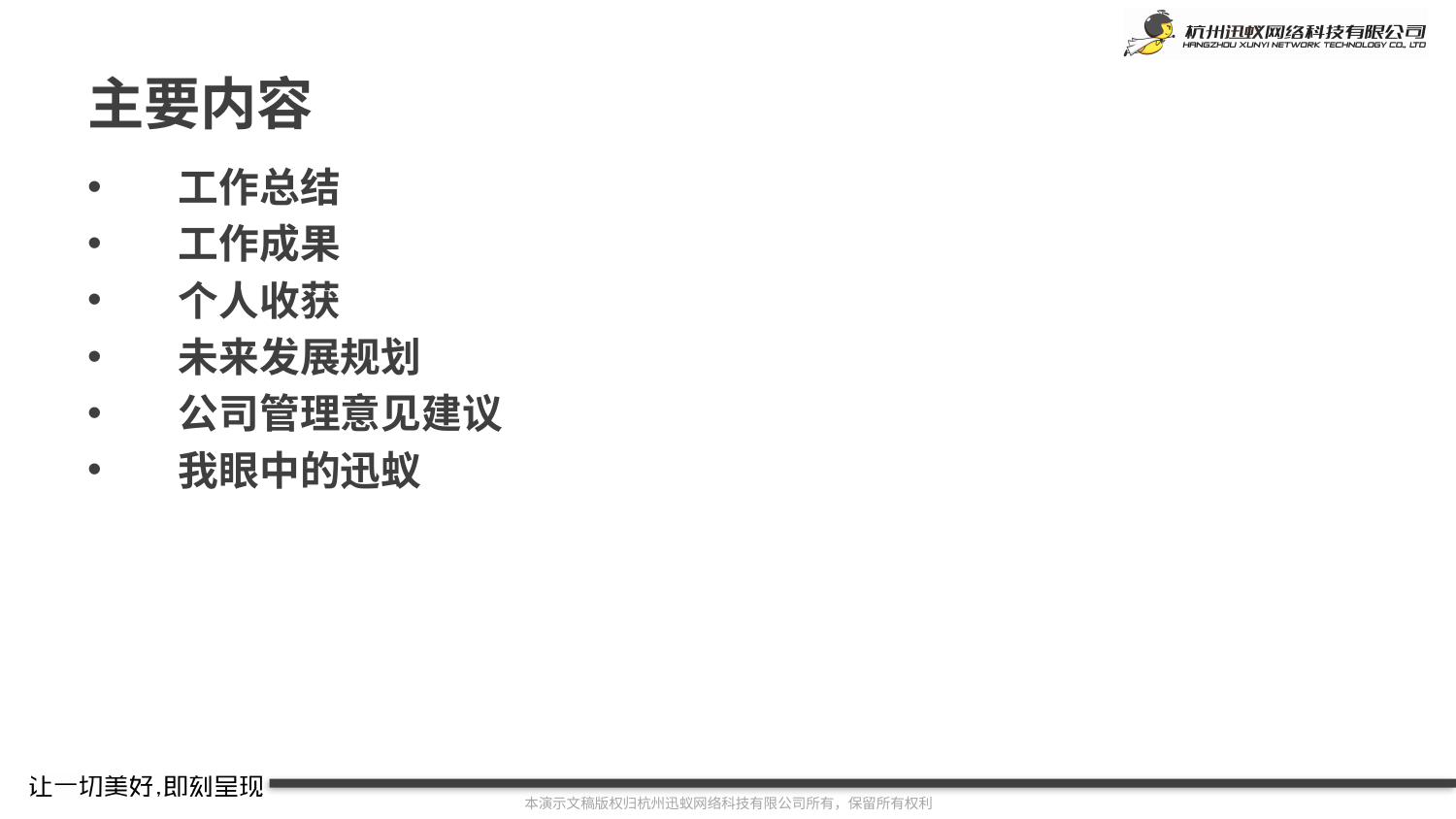

# 主要内容
工作总结
工作成果
个人收获
未来发展规划
公司管理意见建议
我眼中的迅蚁